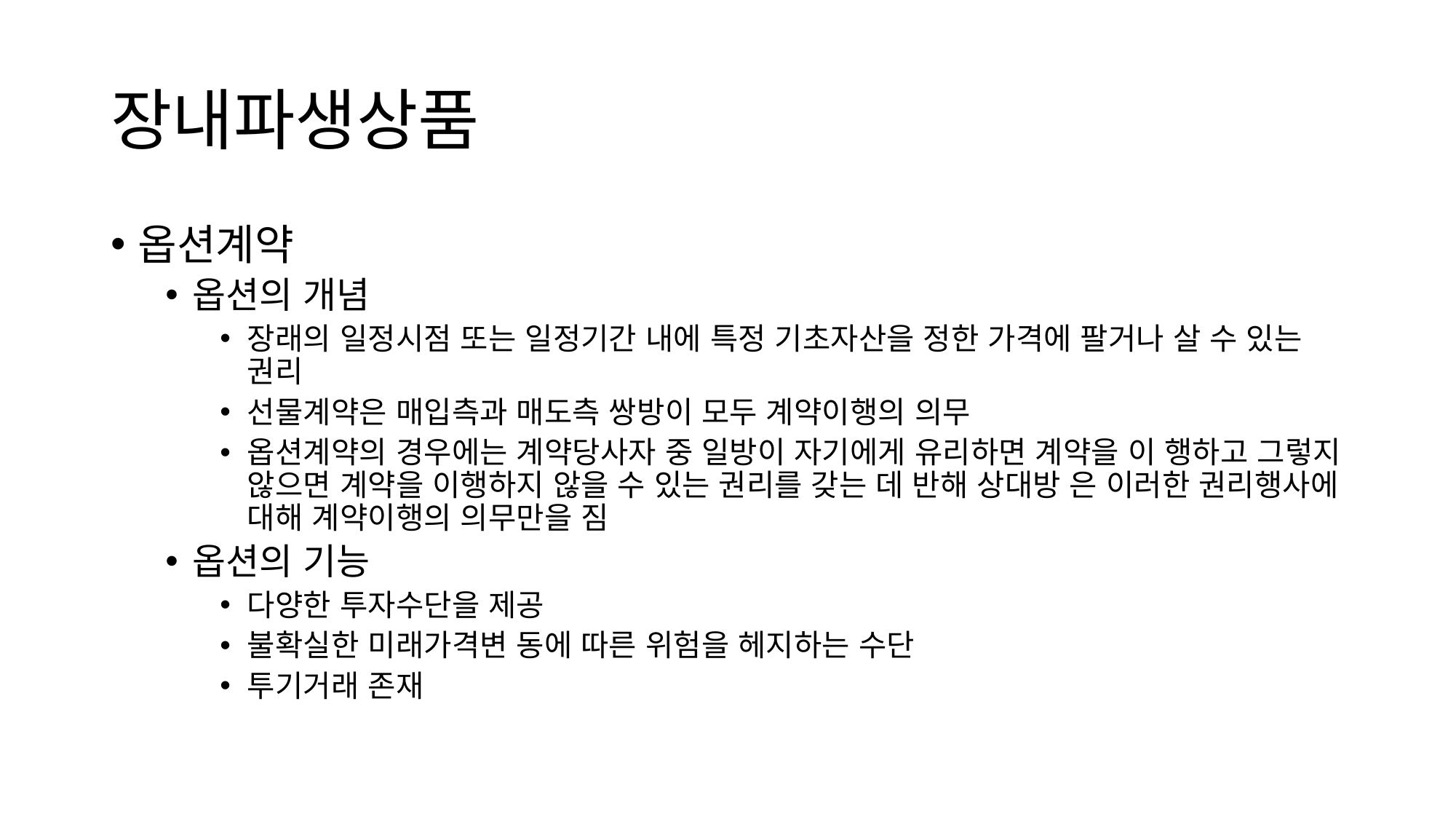

# 장내파생상품
옵션계약
옵션의 개념
장래의 일정시점 또는 일정기간 내에 특정 기초자산을 정한 가격에 팔거나 살 수 있는 권리
선물계약은 매입측과 매도측 쌍방이 모두 계약이행의 의무
옵션계약의 경우에는 계약당사자 중 일방이 자기에게 유리하면 계약을 이 행하고 그렇지 않으면 계약을 이행하지 않을 수 있는 권리를 갖는 데 반해 상대방 은 이러한 권리행사에 대해 계약이행의 의무만을 짐
옵션의 기능
다양한 투자수단을 제공
불확실한 미래가격변 동에 따른 위험을 헤지하는 수단
투기거래 존재